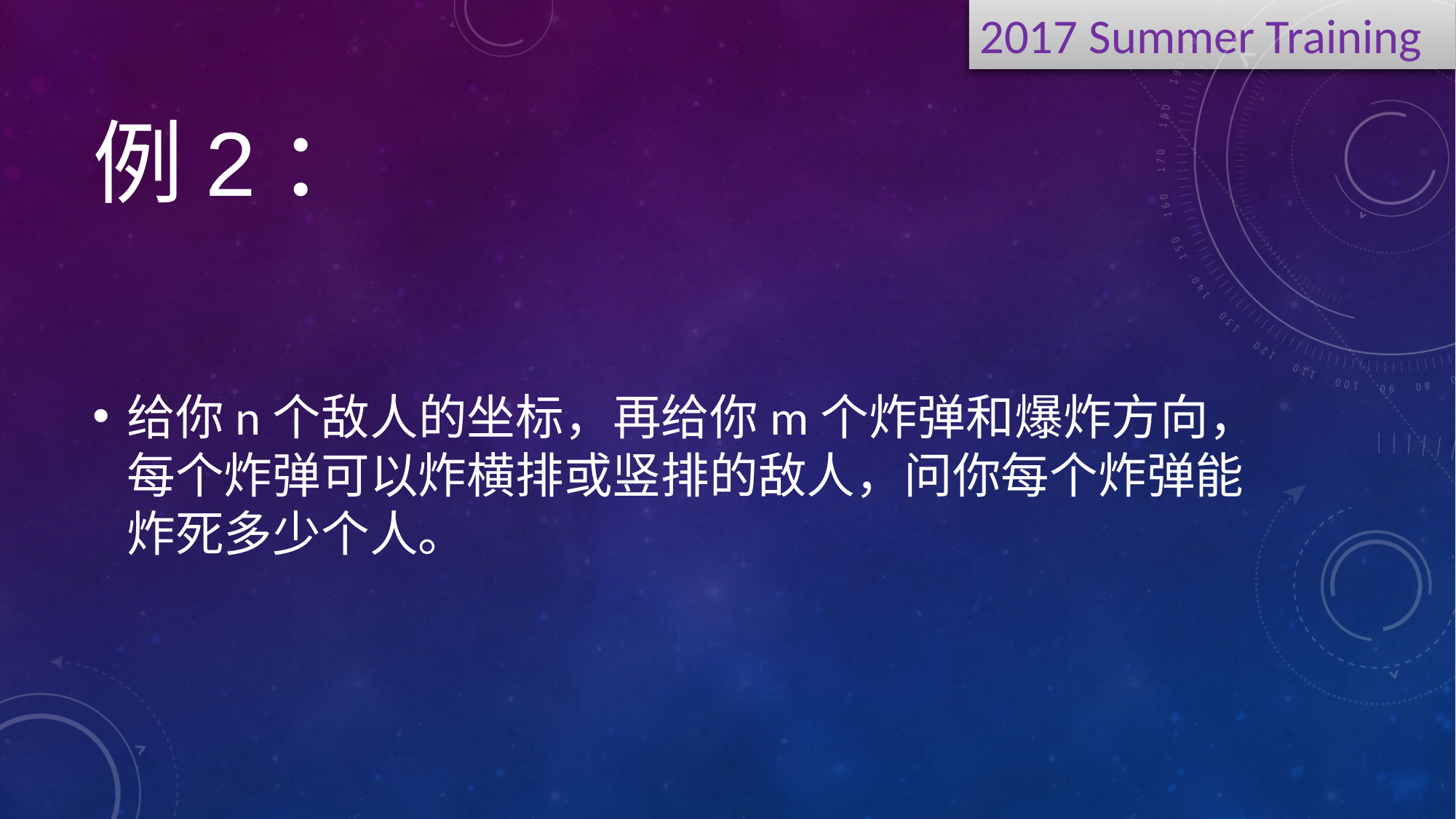

# 例2：
给你n个敌人的坐标，再给你m个炸弹和爆炸方向，每个炸弹可以炸横排或竖排的敌人，问你每个炸弹能炸死多少个人。